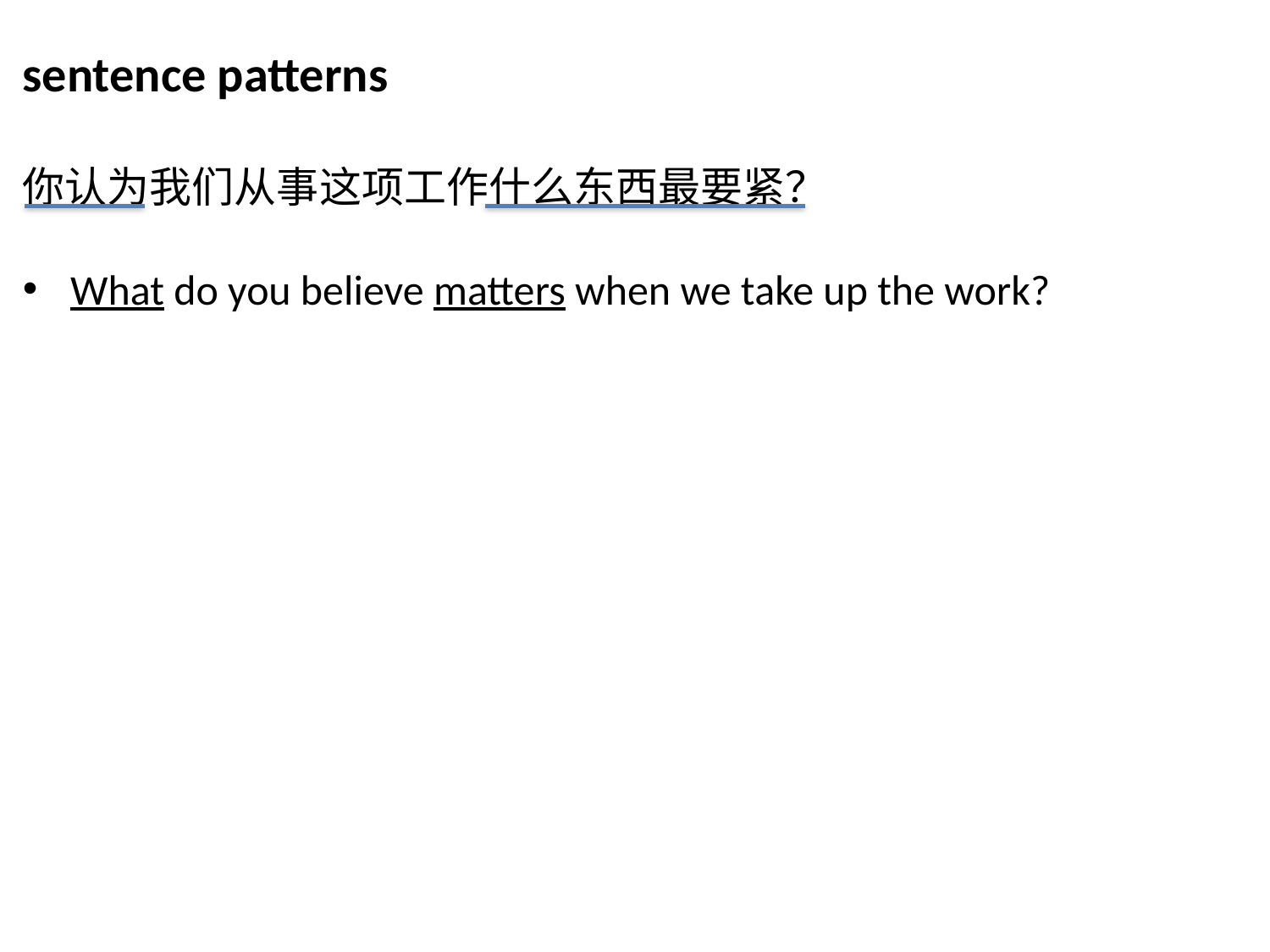

sentence patterns

你认为我们从事这项工作什么东西最要紧？

What do you believe matters when we take up the work?